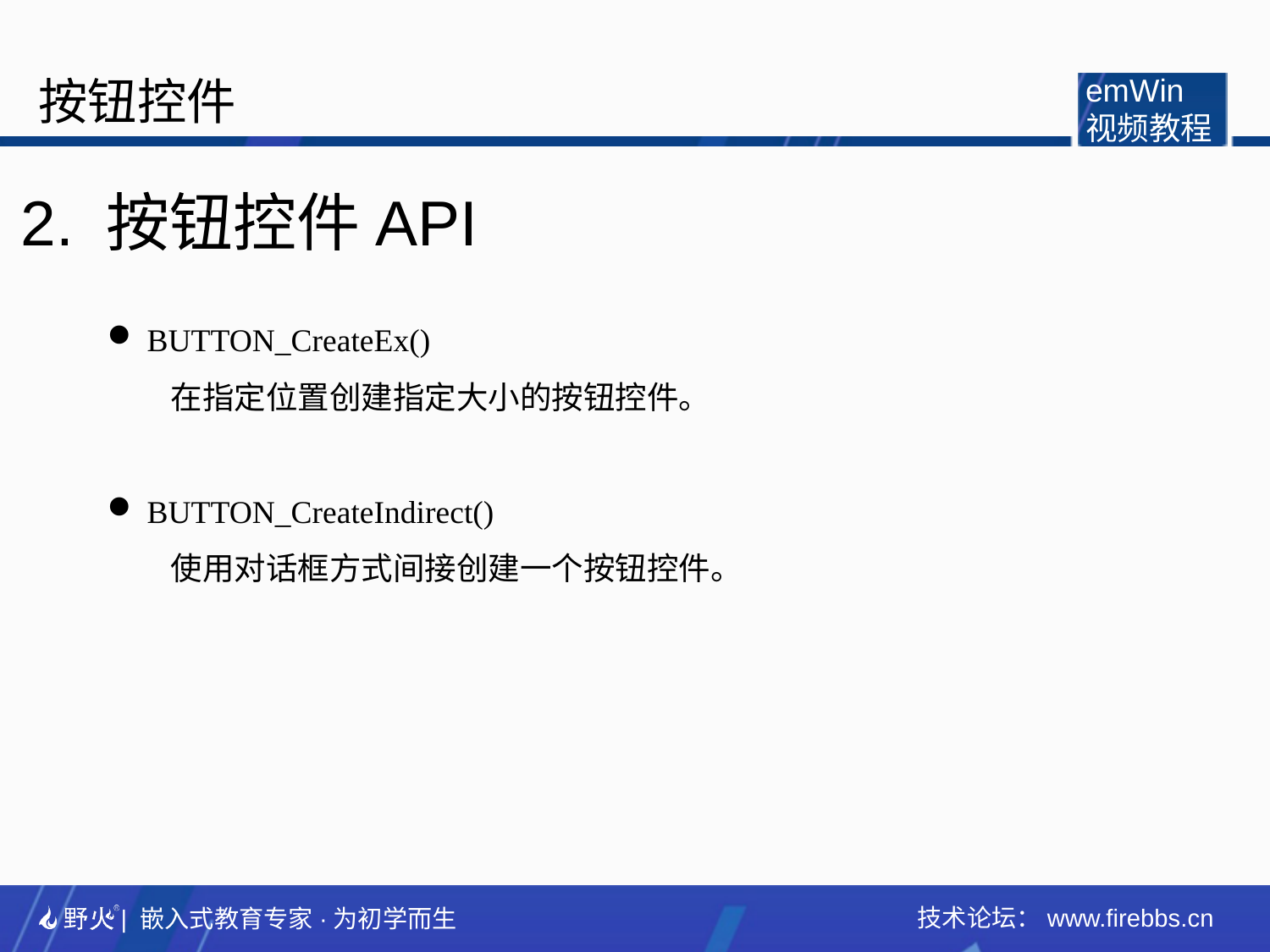

按钮控件
emWin
视频教程
2. 按钮控件API
BUTTON_CreateEx()
在指定位置创建指定大小的按钮控件。

BUTTON_CreateIndirect()
使用对话框方式间接创建一个按钮控件。